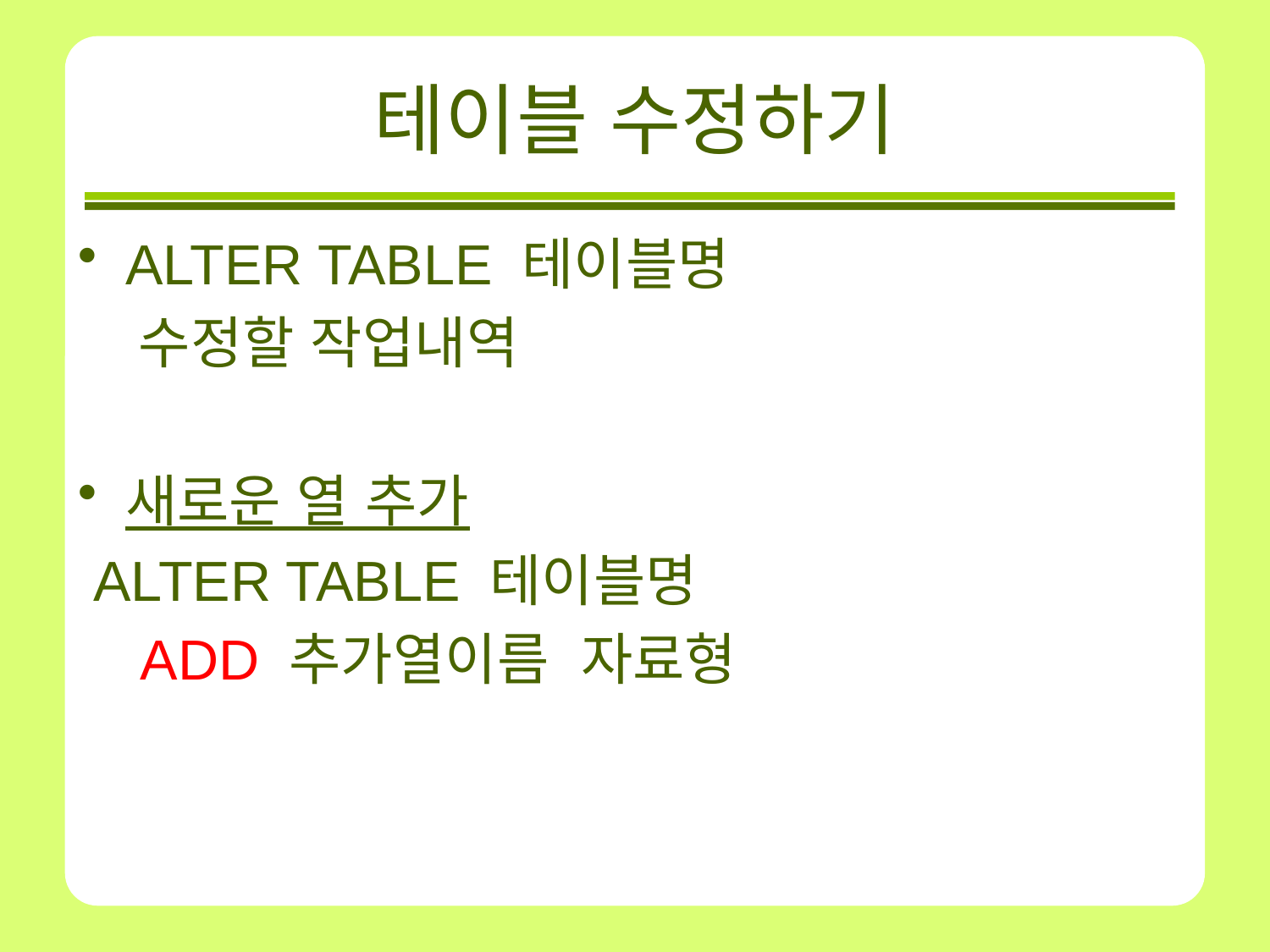

# 테이블 수정하기
ALTER TABLE 테이블명
   수정할 작업내역

새로운 열 추가
 ALTER TABLE 테이블명
    ADD 추가열이름  자료형